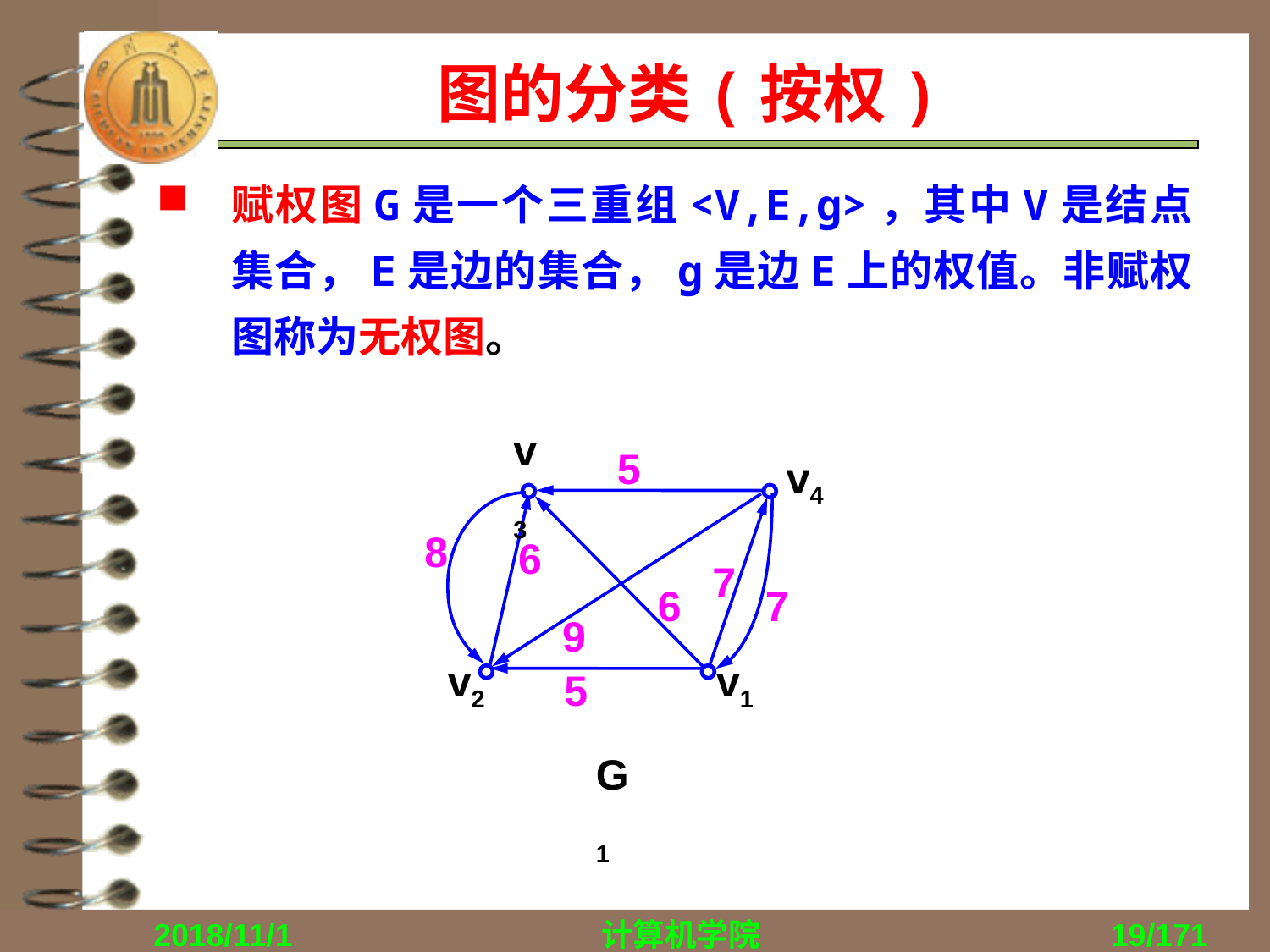

# 图的分类(按权)
赋权图G是一个三重组<V,E,g>，其中V是结点集合，E是边的集合，g是边E上的权值。非赋权图称为无权图。
v3
5
8
6
7
6
7
9
5
v4

v2
v1

G1
2018/11/1
计算机学院
19/171